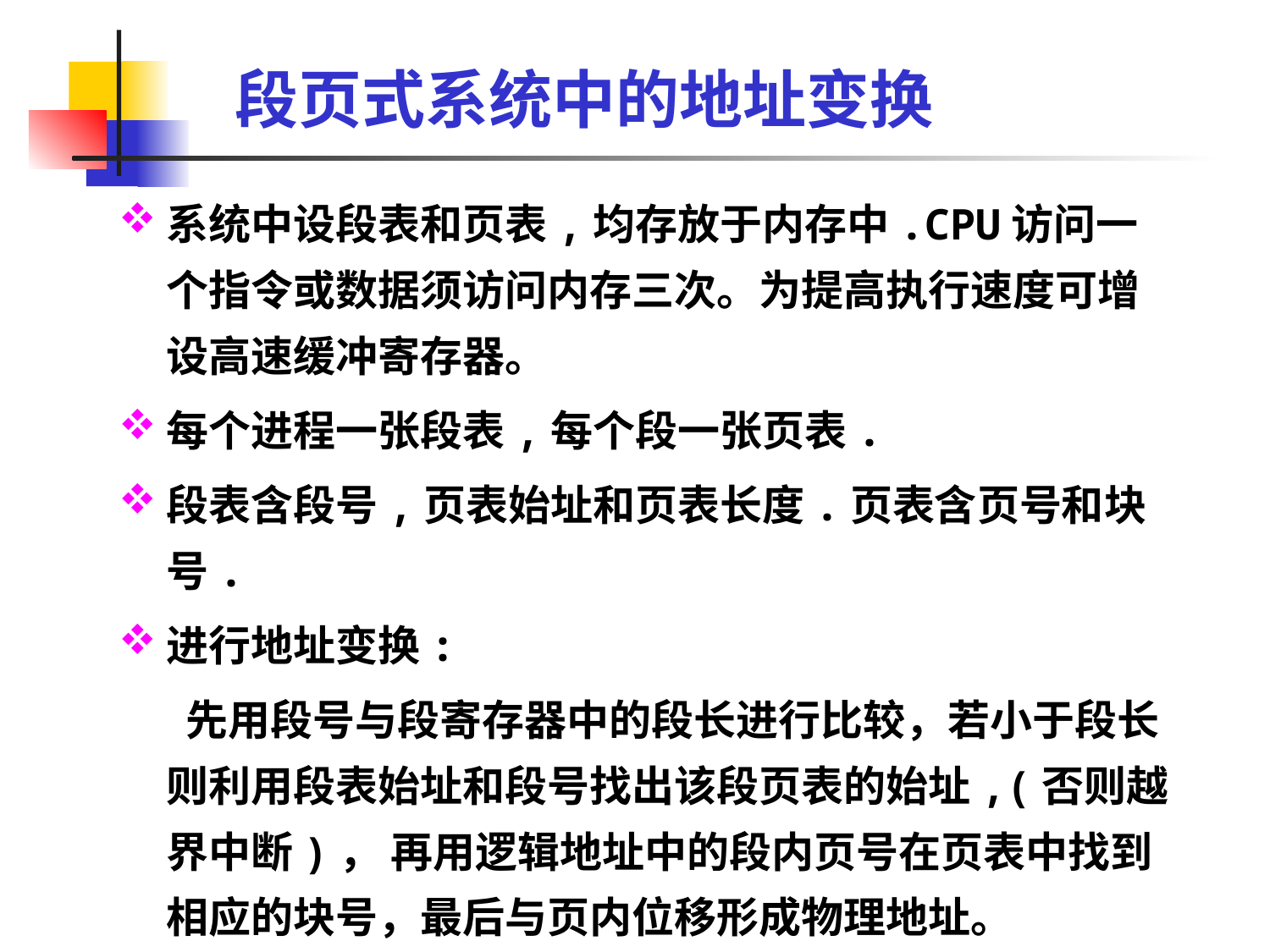

# 段页式系统中的地址变换
系统中设段表和页表,均存放于内存中.CPU访问一个指令或数据须访问内存三次。为提高执行速度可增设高速缓冲寄存器。
每个进程一张段表,每个段一张页表.
段表含段号,页表始址和页表长度.页表含页号和块号.
进行地址变换:
      先用段号与段寄存器中的段长进行比较，若小于段长则利用段表始址和段号找出该段页表的始址,(否则越界中断)， 再用逻辑地址中的段内页号在页表中找到相应的块号，最后与页内位移形成物理地址。